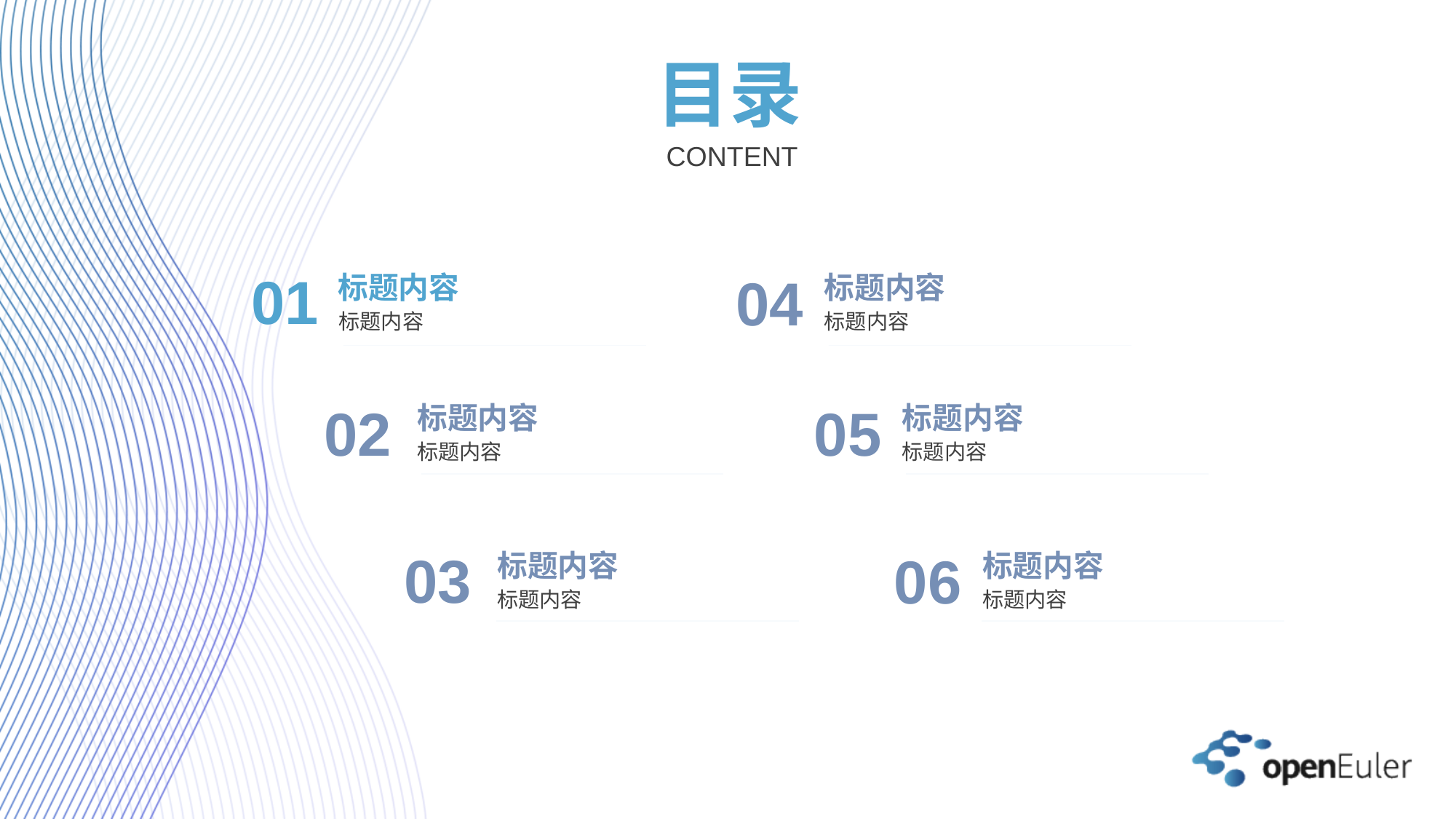

目录
CONTENT
01
04
标题内容
标题内容
标题内容
标题内容
02
05
标题内容
标题内容
标题内容
标题内容
03
06
标题内容
标题内容
标题内容
标题内容